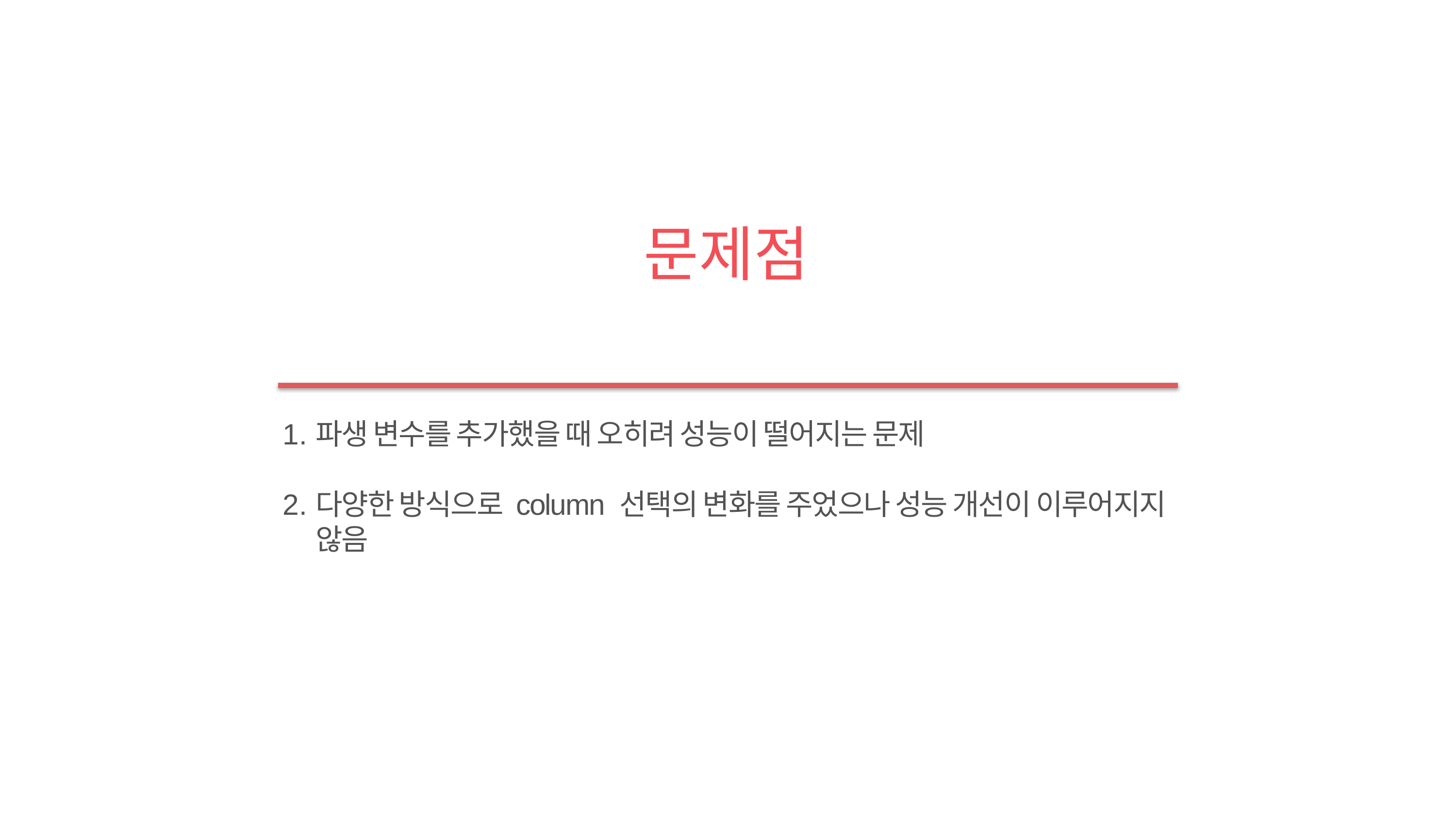

문제점

파생 변수를 추가했을 때 오히려 성능이 떨어지는 문제

다양한 방식으로 column 선택의 변화를 주었으나 성능 개선이 이루어지지 않음